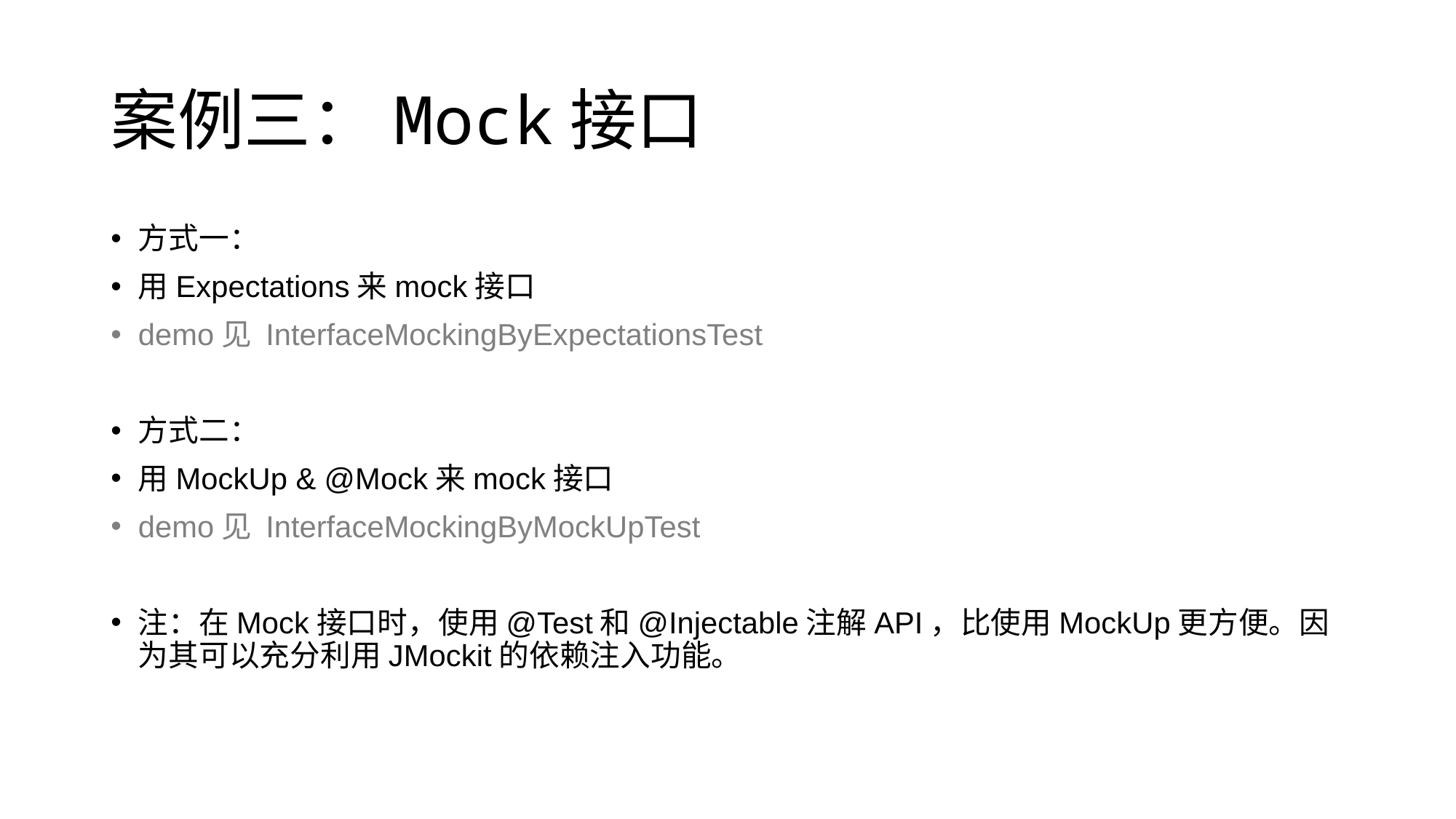

# 案例三：Mock接口
方式一：
用Expectations来mock接口
demo见 InterfaceMockingByExpectationsTest

方式二：
用MockUp & @Mock来mock接口
demo见 InterfaceMockingByMockUpTest

注：在Mock接口时，使用@Test和@Injectable注解API，比使用MockUp更方便。因为其可以充分利用JMockit的依赖注入功能。